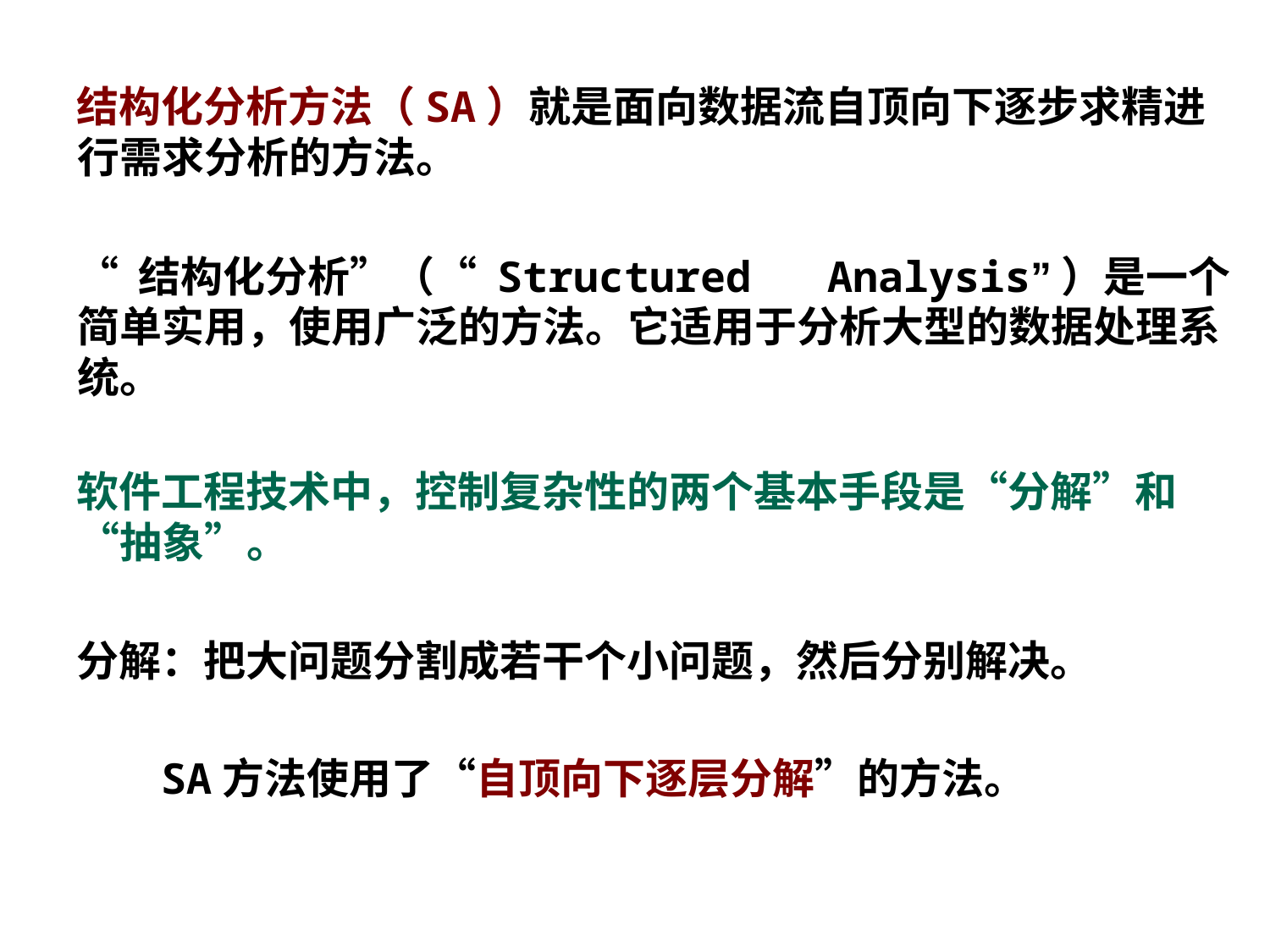

结构化分析方法（SA）就是面向数据流自顶向下逐步求精进行需求分析的方法。

“ 结构化分析”（“ Structured   Analysis”）是一个简单实用，使用广泛的方法。它适用于分析大型的数据处理系统。

软件工程技术中，控制复杂性的两个基本手段是“分解”和“抽象”。

分解：把大问题分割成若干个小问题，然后分别解决。

        SA方法使用了“自顶向下逐层分解”的方法。